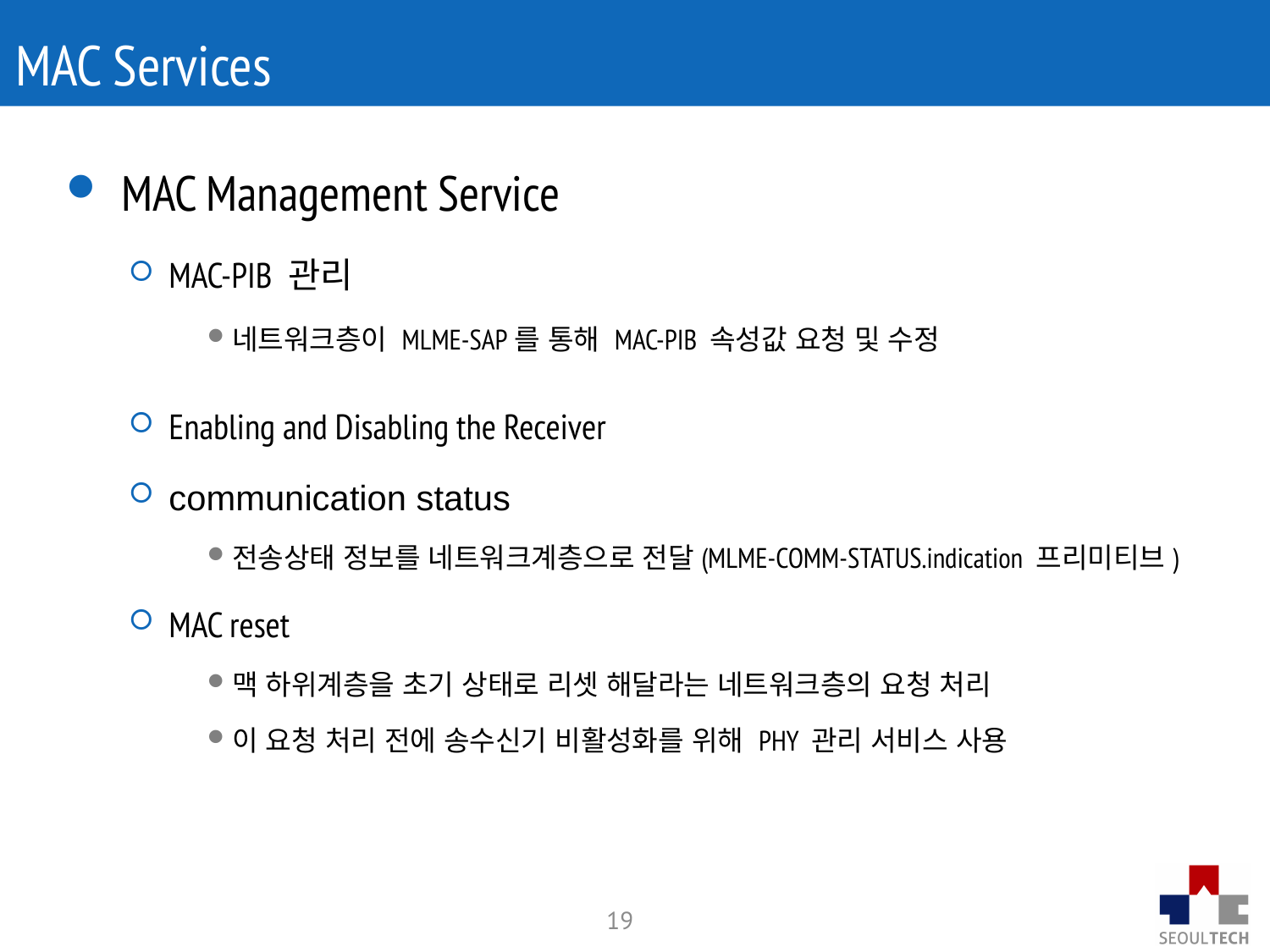

# MAC Services
MAC Management Service
MAC-PIB 관리
네트워크층이 MLME-SAP를 통해 MAC-PIB 속성값 요청 및 수정
Enabling and Disabling the Receiver
communication status
전송상태 정보를 네트워크계층으로 전달(MLME-COMM-STATUS.indication 프리미티브)
MAC reset
맥 하위계층을 초기 상태로 리셋 해달라는 네트워크층의 요청 처리
이 요청 처리 전에 송수신기 비활성화를 위해 PHY 관리 서비스 사용
19